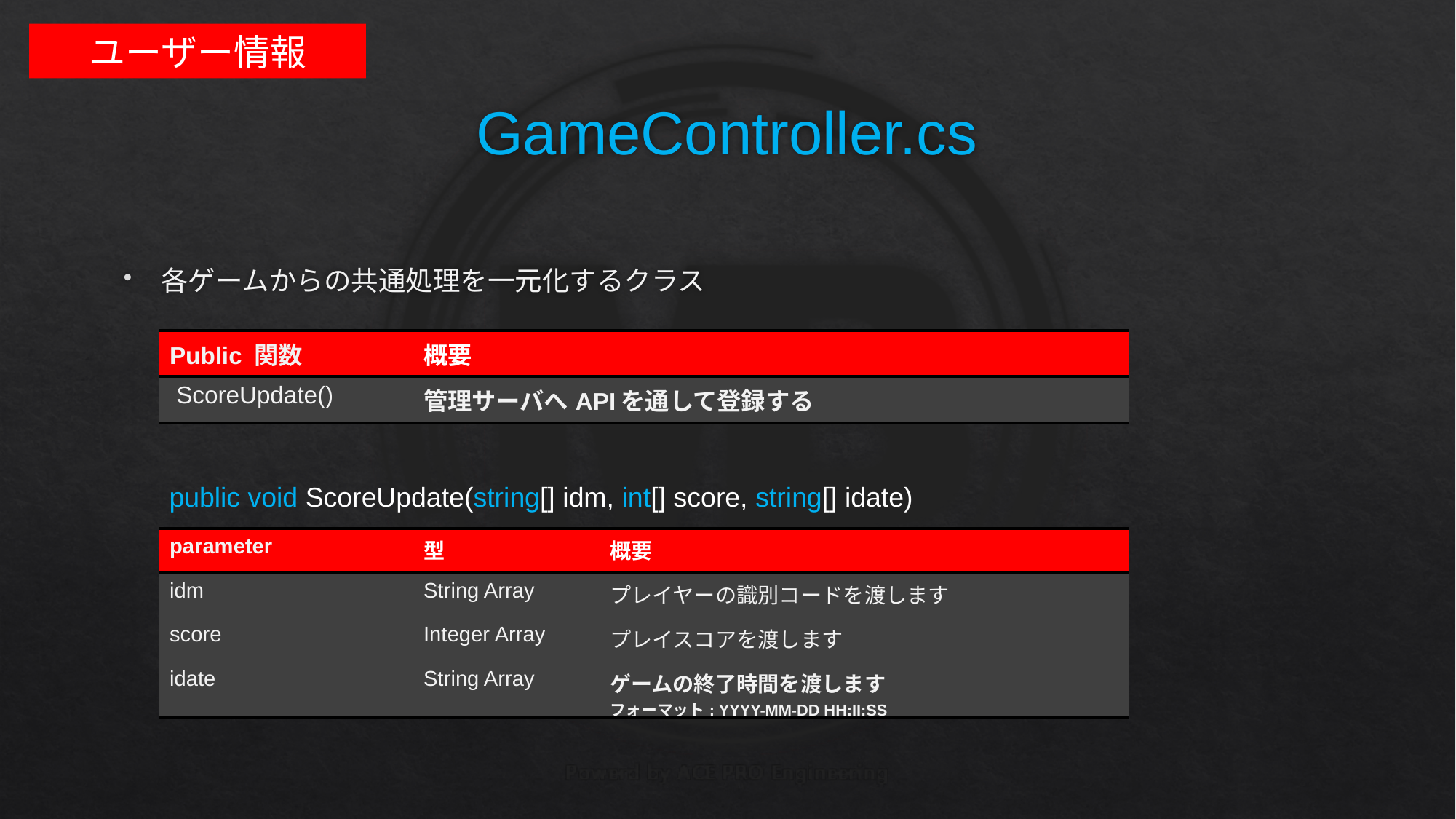

ユーザー情報
# GameController.cs

各ゲームからの共通処理を一元化するクラス

| Public 関数 | 概要 |
| --- | --- |
| ScoreUpdate() | 管理サーバへAPIを通して登録する |
public void ScoreUpdate(string[] idm, int[] score, string[] idate)
| parameter | 型 | 概要 |
| --- | --- | --- |
| idm | String Array | プレイヤーの識別コードを渡します |
| score | Integer Array | プレイスコアを渡します |
| idate | String Array | ゲームの終了時間を渡します フォーマット: YYYY-MM-DD HH:II:SS |